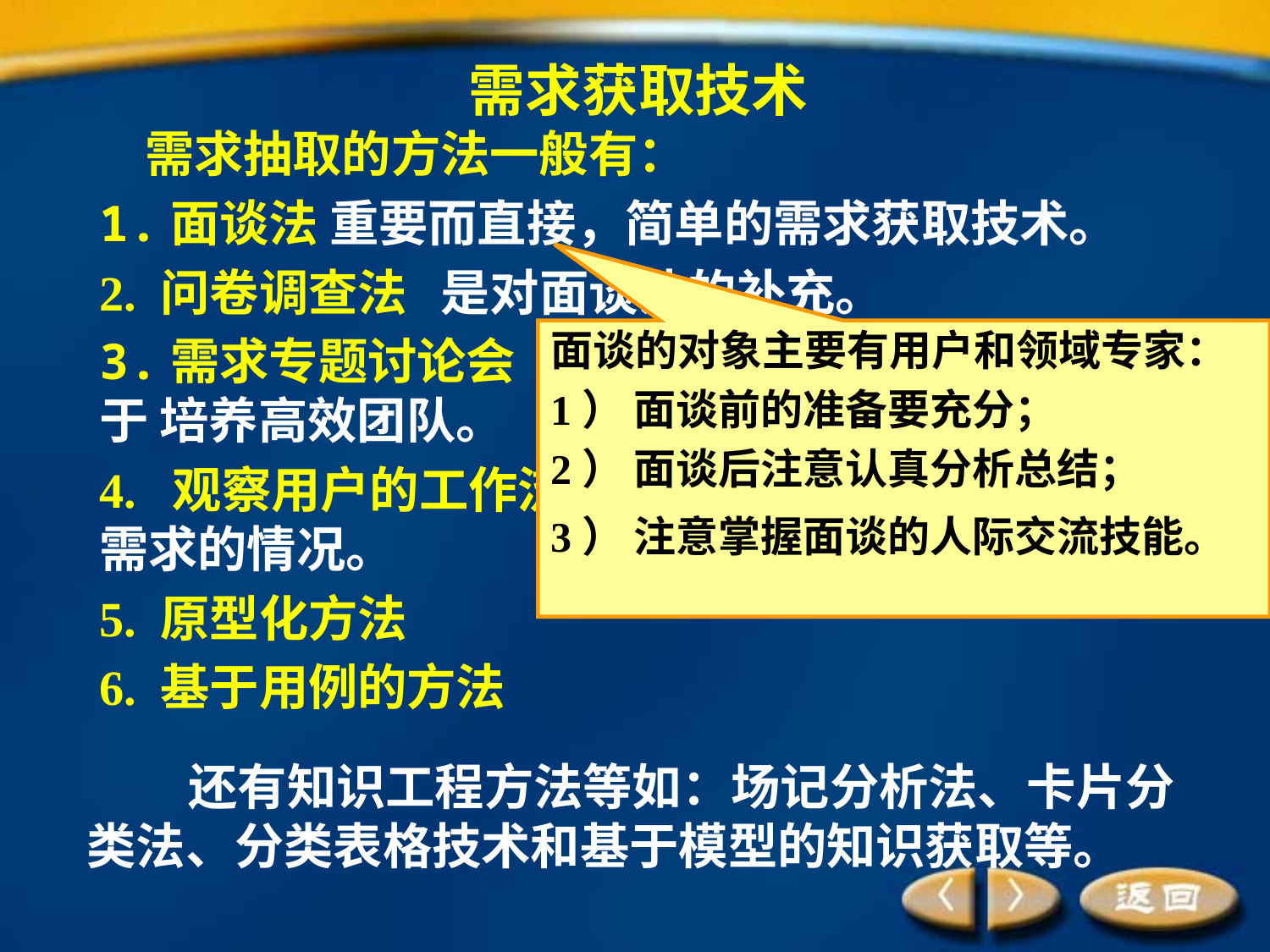

需求获取技术
   需求抽取的方法一般有：
1.面谈法 重要而直接，简单的需求获取技术。
2. 问卷调查法   是对面谈法的补充。
3.需求专题讨论会  最有力的需求获取技术。有利  于 培养高效团队。
4.  观察用户的工作流程   适用于用户无法准确表达需求的情况。
5. 原型化方法
6. 基于用例的方法
面谈的对象主要有用户和领域专家：
1） 面谈前的准备要充分；
2） 面谈后注意认真分析总结；
3） 注意掌握面谈的人际交流技能。
        还有知识工程方法等如：场记分析法、卡片分类法、分类表格技术和基于模型的知识获取等。